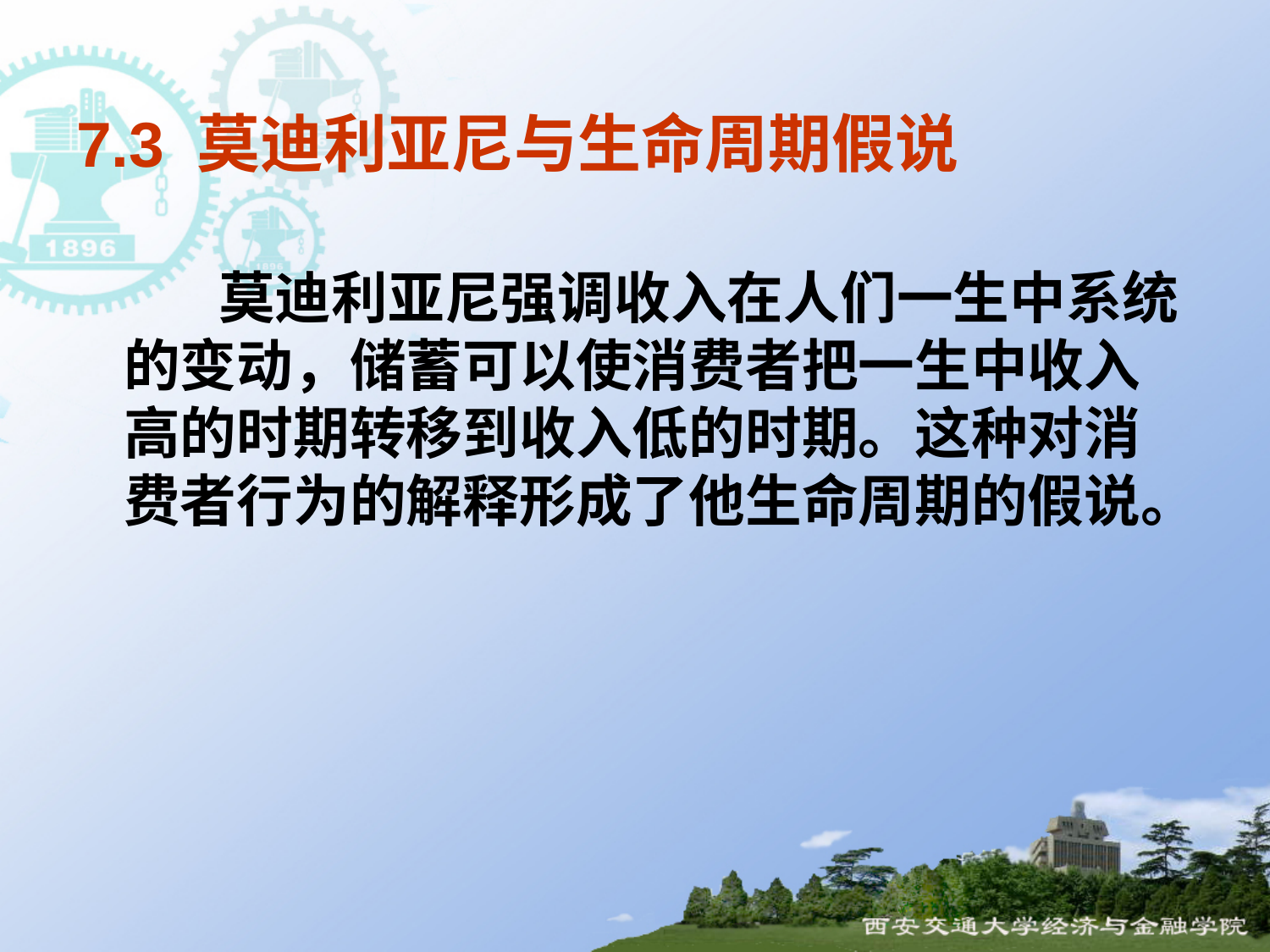

# 7.3 莫迪利亚尼与生命周期假说
          莫迪利亚尼强调收入在人们一生中系统的变动，储蓄可以使消费者把一生中收入高的时期转移到收入低的时期。这种对消费者行为的解释形成了他生命周期的假说。